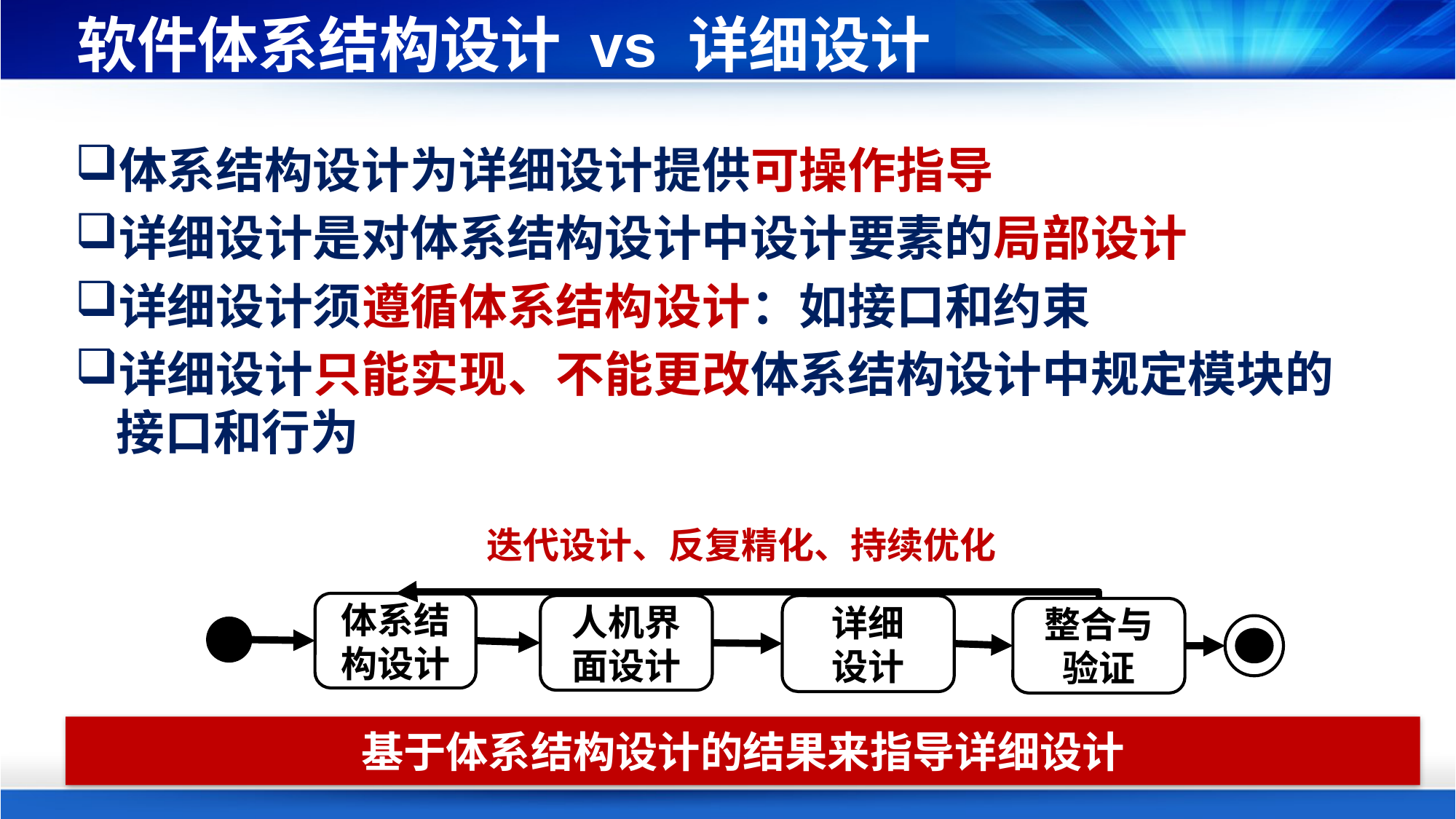

# 软件体系结构设计 vs 详细设计
体系结构设计为详细设计提供可操作指导
详细设计是对体系结构设计中设计要素的局部设计
详细设计须遵循体系结构设计：如接口和约束
详细设计只能实现、不能更改体系结构设计中规定模块的接口和行为

迭代设计、反复精化、持续优化
体系结构设计
人机界面设计
详细
设计
整合与验证

基于体系结构设计的结果来指导详细设计